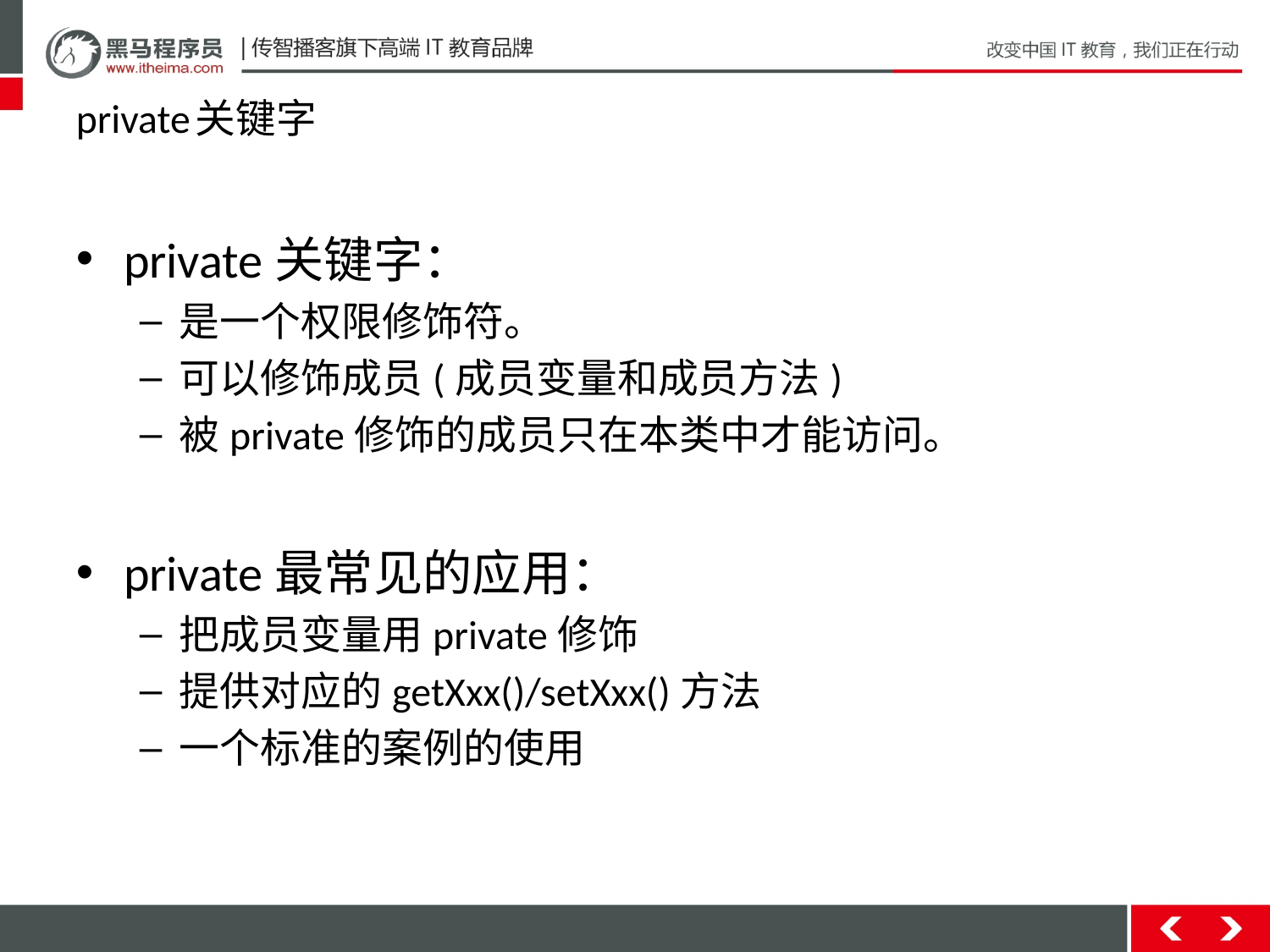

# private关键字
private关键字：
是一个权限修饰符。
可以修饰成员(成员变量和成员方法)
被private修饰的成员只在本类中才能访问。

private最常见的应用：
把成员变量用private修饰
提供对应的getXxx()/setXxx()方法
一个标准的案例的使用